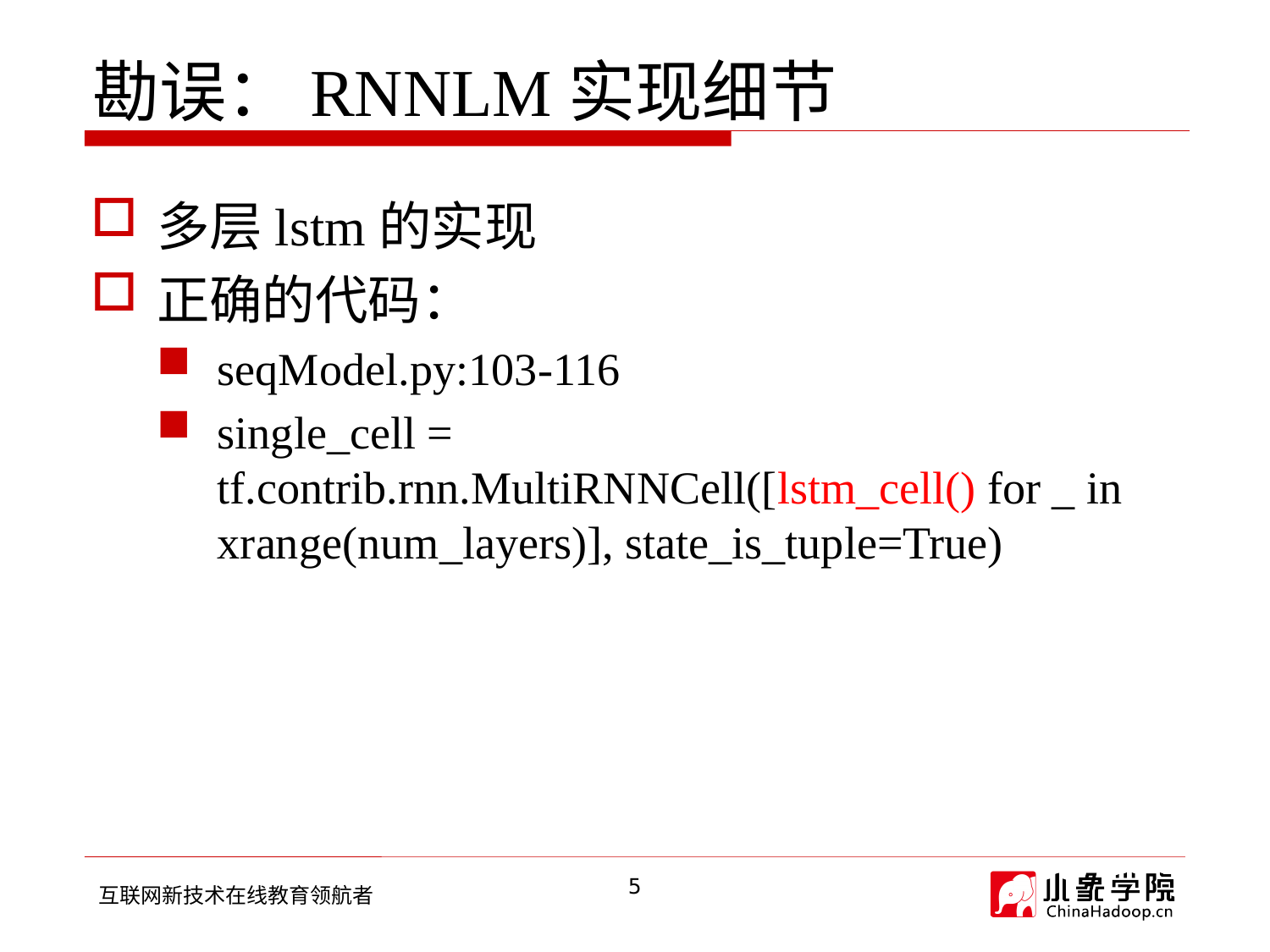

# 勘误：RNNLM实现细节
多层lstm的实现
正确的代码：
seqModel.py:103-116
single_cell = tf.contrib.rnn.MultiRNNCell([lstm_cell() for _ in xrange(num_layers)], state_is_tuple=True)
5